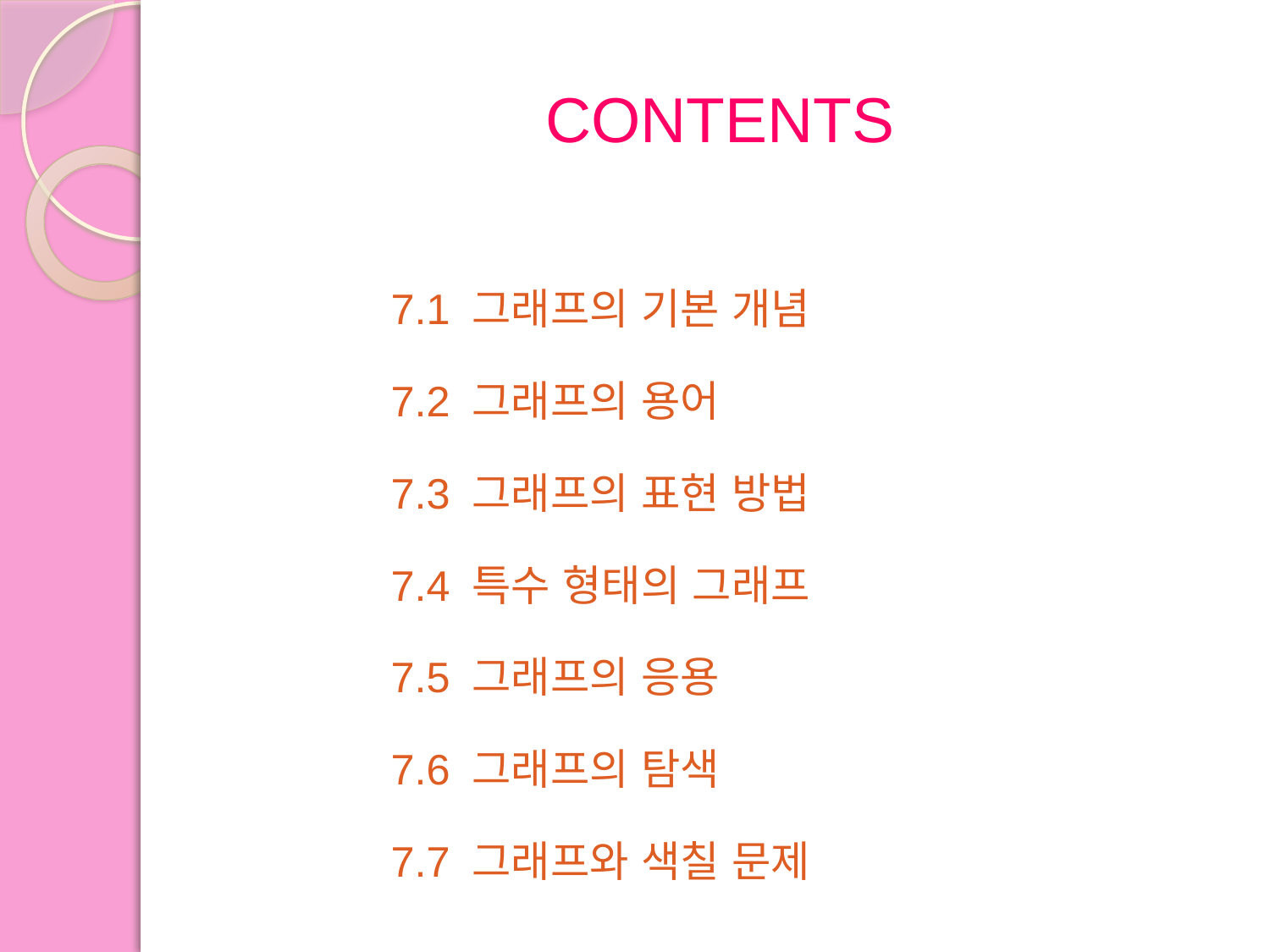

# CONTENTS
7.1 그래프의 기본 개념

7.2 그래프의 용어

7.3 그래프의 표현 방법

7.4 특수 형태의 그래프

7.5 그래프의 응용

7.6 그래프의 탐색

7.7 그래프와 색칠 문제